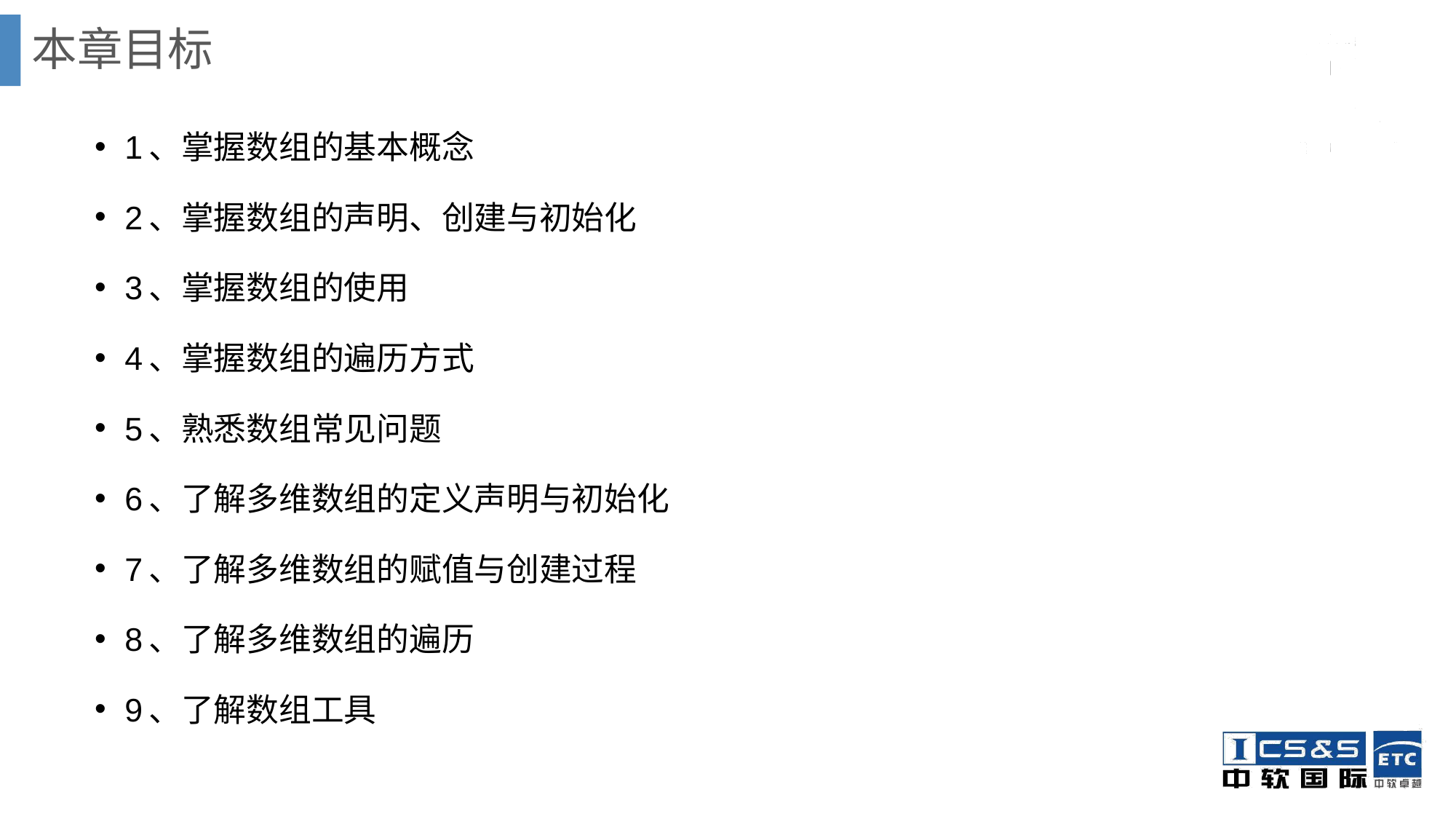

# 本章目标
1、掌握数组的基本概念
2、掌握数组的声明、创建与初始化
3、掌握数组的使用
4、掌握数组的遍历方式
5、熟悉数组常见问题
6、了解多维数组的定义声明与初始化
7、了解多维数组的赋值与创建过程
8、了解多维数组的遍历
9、了解数组工具